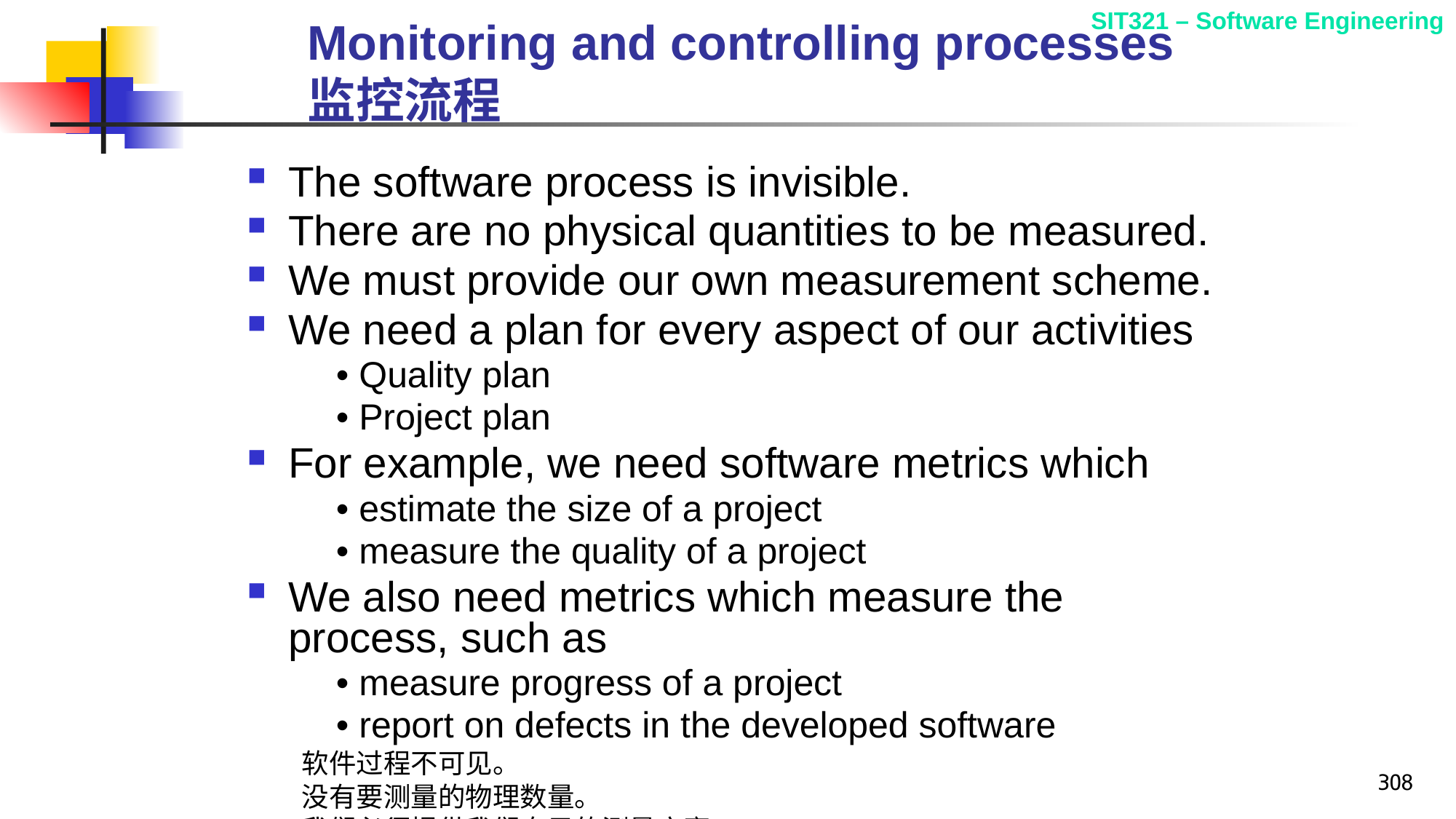

# Monitoring and controlling processes 监控流程
The software process is invisible.
There are no physical quantities to be measured.
We must provide our own measurement scheme.
We need a plan for every aspect of our activities
	• Quality plan
	• Project plan
For example, we need software metrics which
	• estimate the size of a project
	• measure the quality of a project
We also need metrics which measure the process, such as
	• measure progress of a project
	• report on defects in the developed software
软件过程不可见。
没有要测量的物理数量。
我们必须提供我们自己的测量方案。
我们需要一个计划，我们活动的各个方面
	• 质量计划
	• 项目计划
例如，我们需要软件指标
	• 估计项目的规模
	• 衡量项目质量
我们还需要衡量流程的指标，例如
	• 衡量项目进度
	• 报告开发软件中的缺陷
软件进程是不可见的。
没有要测量的物理量。
我们必须提供我们自己的测量方案。
我们需要为我们活动的各个方面制定计划
•质量计划
•项目计划
例如，我们需要软件度量
•估计项目的规模
•测量项目的质量
我们还需要度量过程的指标，例如
•度量项目的进度
•报告所开发软件中的缺陷

308